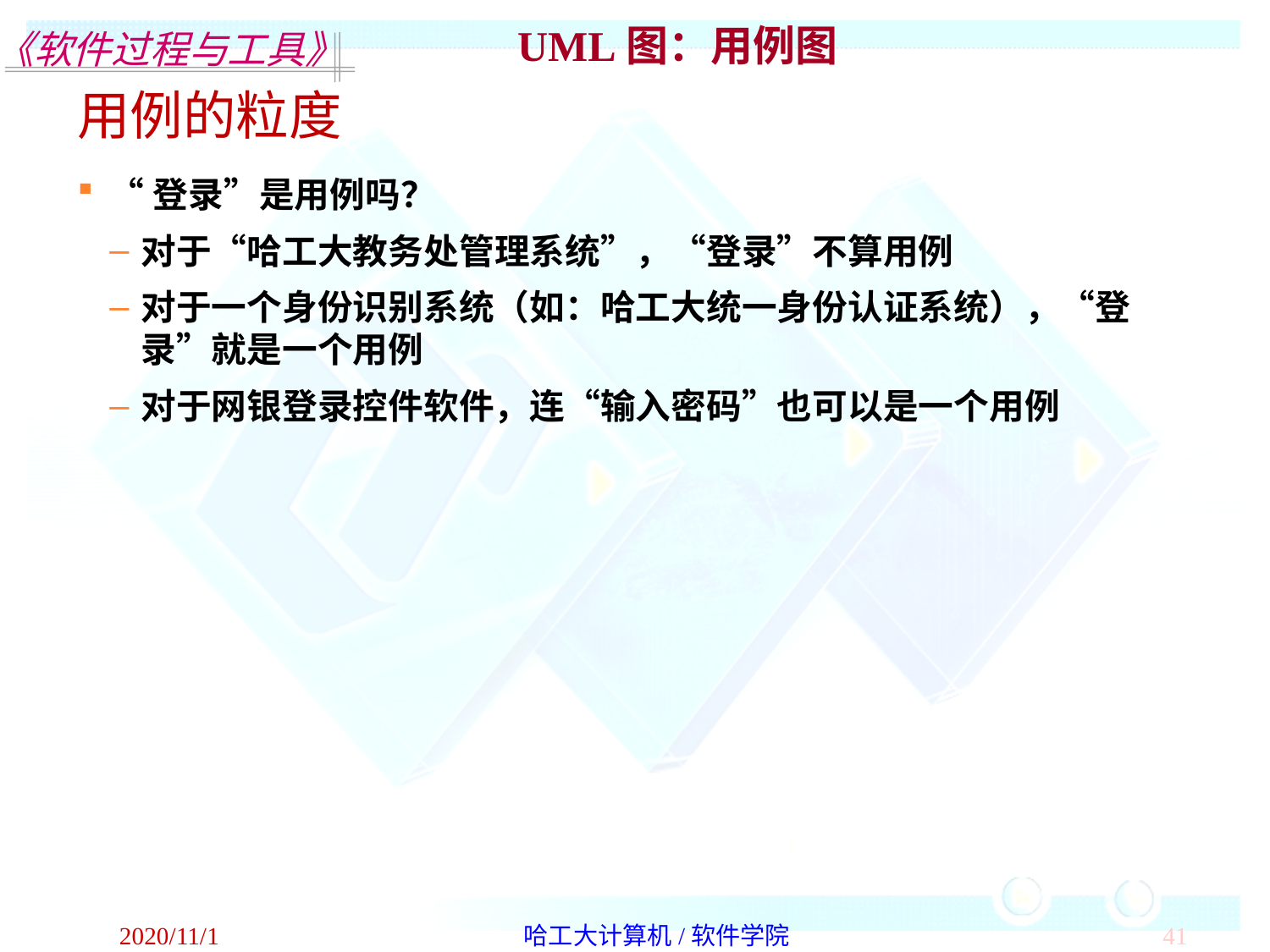

UML图：用例图
用例的粒度
“登录”是用例吗？
对于“哈工大教务处管理系统”，“登录”不算用例
对于一个身份识别系统（如：哈工大统一身份认证系统），“登录”就是一个用例
对于网银登录控件软件，连“输入密码”也可以是一个用例